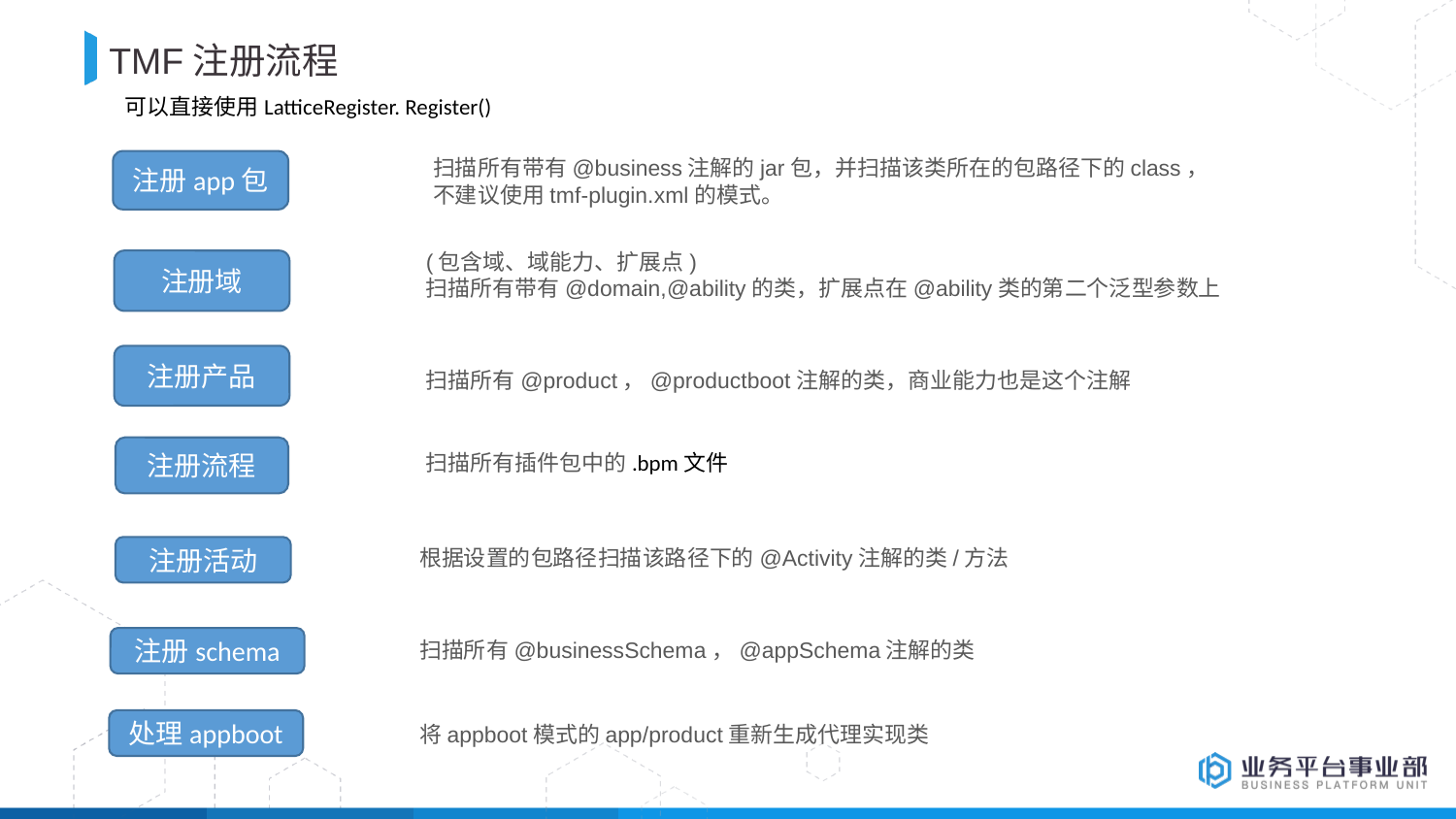

BBAAD9C20180234D78A0072836F0B6F092B9B2061D56DB20A9D98B3BB1562BE91B4BBA38C16B3B0B22492708C84627EB98F9210A91D0FBF11BBFC2427E0E20D824F7FAADFC2476C734F429676FF249FE1F60EDC976B7C23068F611975E6E9CB8DEF62098BE3
# TMF注册流程
可以直接使用LatticeRegister. Register()
扫描所有带有@business注解的jar包，并扫描该类所在的包路径下的class，
不建议使用tmf-plugin.xml的模式。
注册app包

(包含域、域能力、扩展点)
扫描所有带有@domain,@ability的类，扩展点在@ability类的第二个泛型参数上
注册域
注册产品
扫描所有@product，@productboot注解的类，商业能力也是这个注解
注册流程
扫描所有插件包中的.bpm文件
注册活动
根据设置的包路径扫描该路径下的@Activity注解的类/方法
注册schema
扫描所有@businessSchema，@appSchema注解的类
处理appboot
将appboot模式的app/product重新生成代理实现类